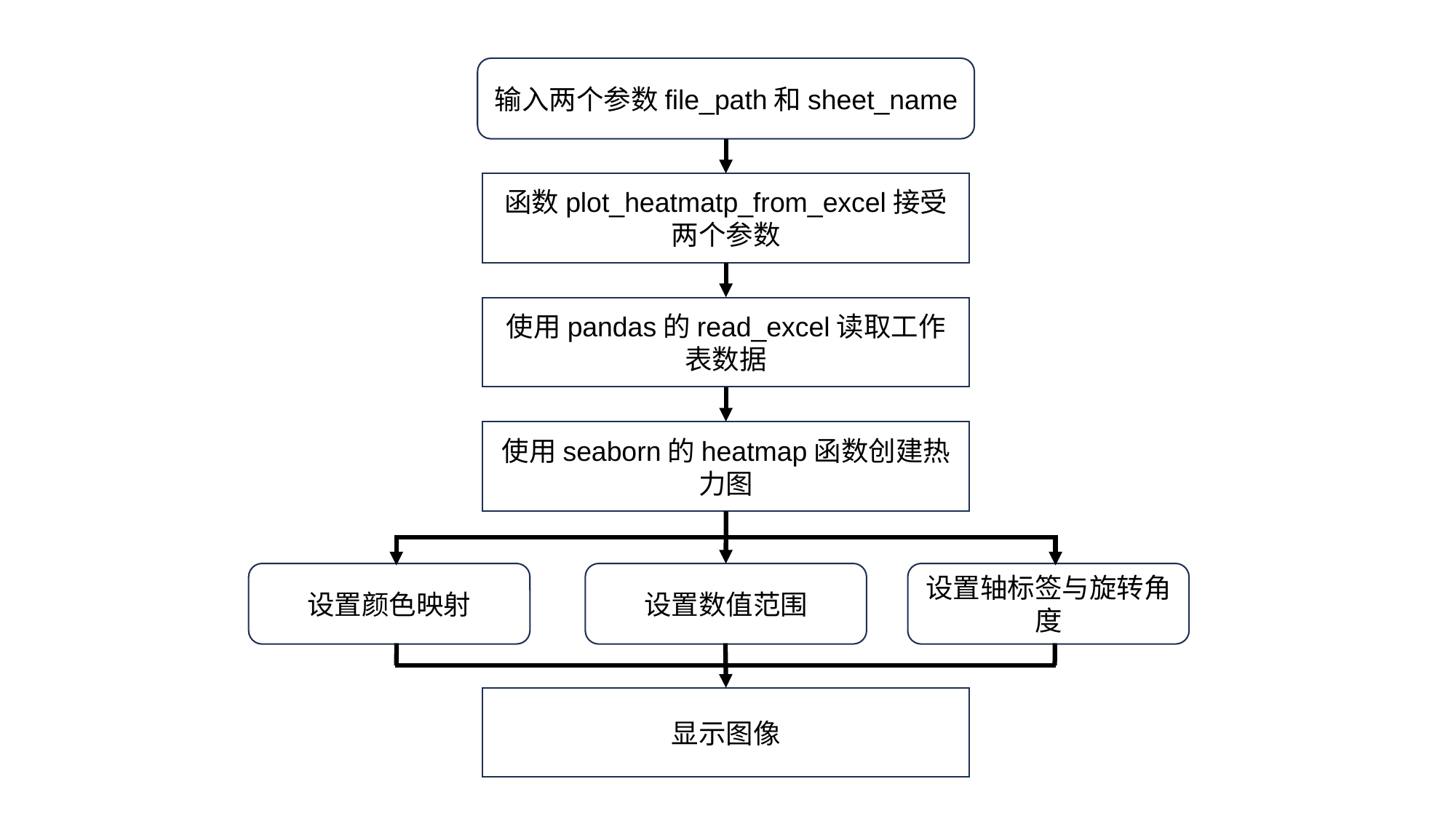

输入两个参数file_path和sheet_name
函数plot_heatmatp_from_excel接受两个参数
使用pandas的read_excel读取工作表数据
使用seaborn的heatmap函数创建热力图
设置颜色映射
设置数值范围
设置轴标签与旋转角度
显示图像